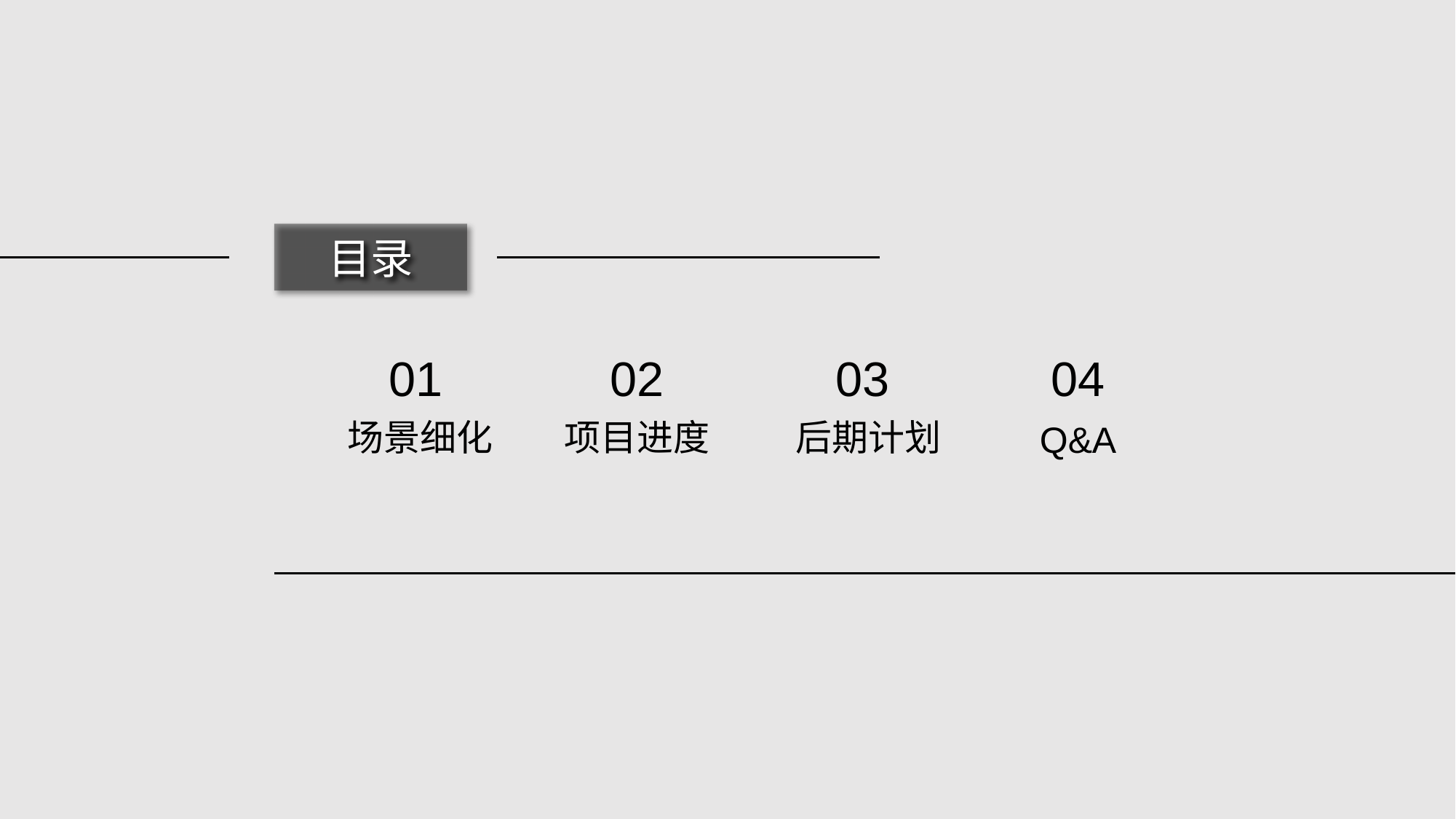

目录
01
场景细化
02
项目进度
03
后期计划
04
Q&A